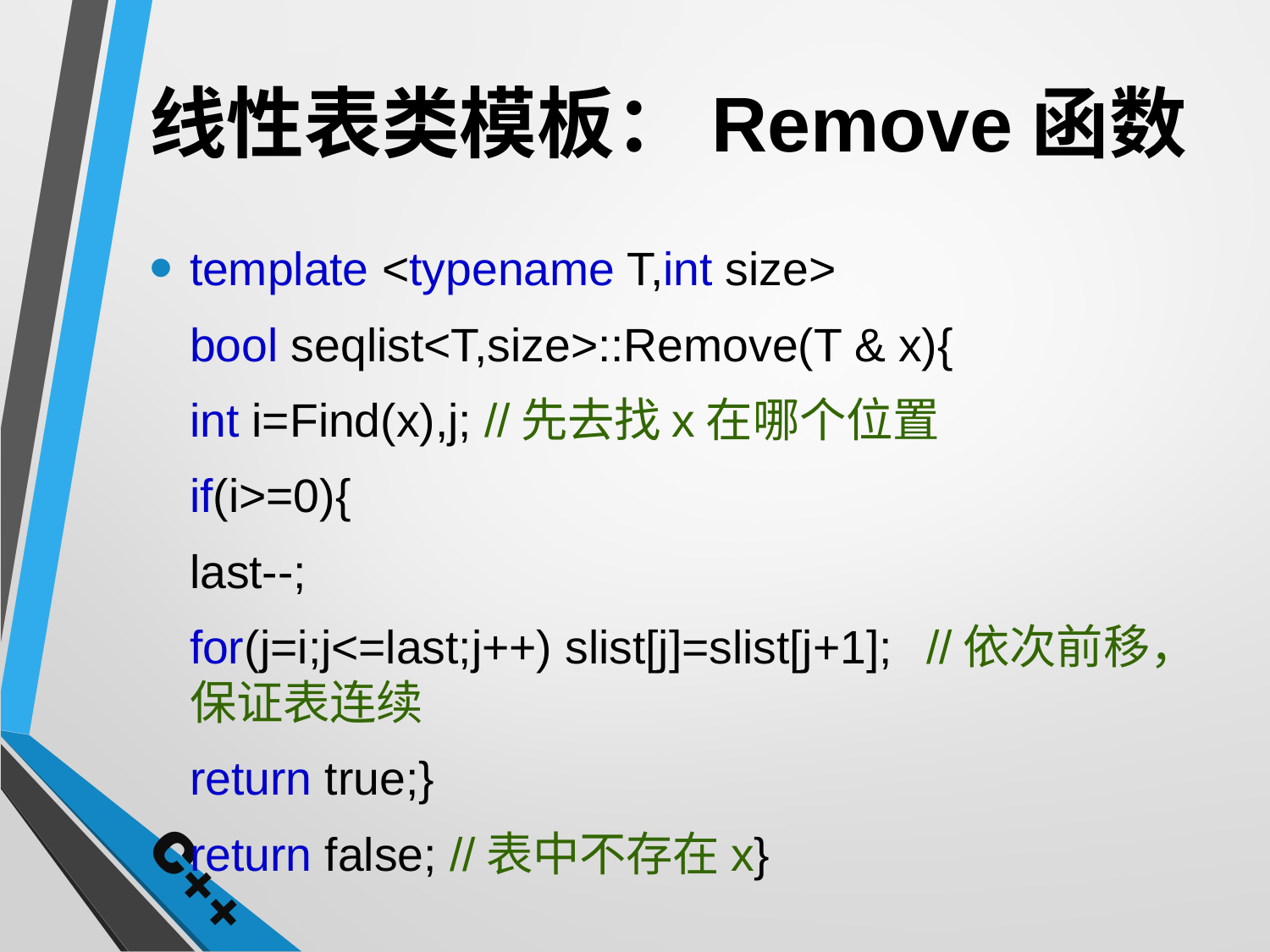

# 线性表类模板：Remove函数
template <typename T,int size>
	bool seqlist<T,size>::Remove(T & x){
	int i=Find(x),j; //先去找x在哪个位置
		if(i>=0){
		last--;
		for(j=i;j<=last;j++) slist[j]=slist[j+1];	 //依次前移，保证表连续
			return true;}
	return false; //表中不存在x}